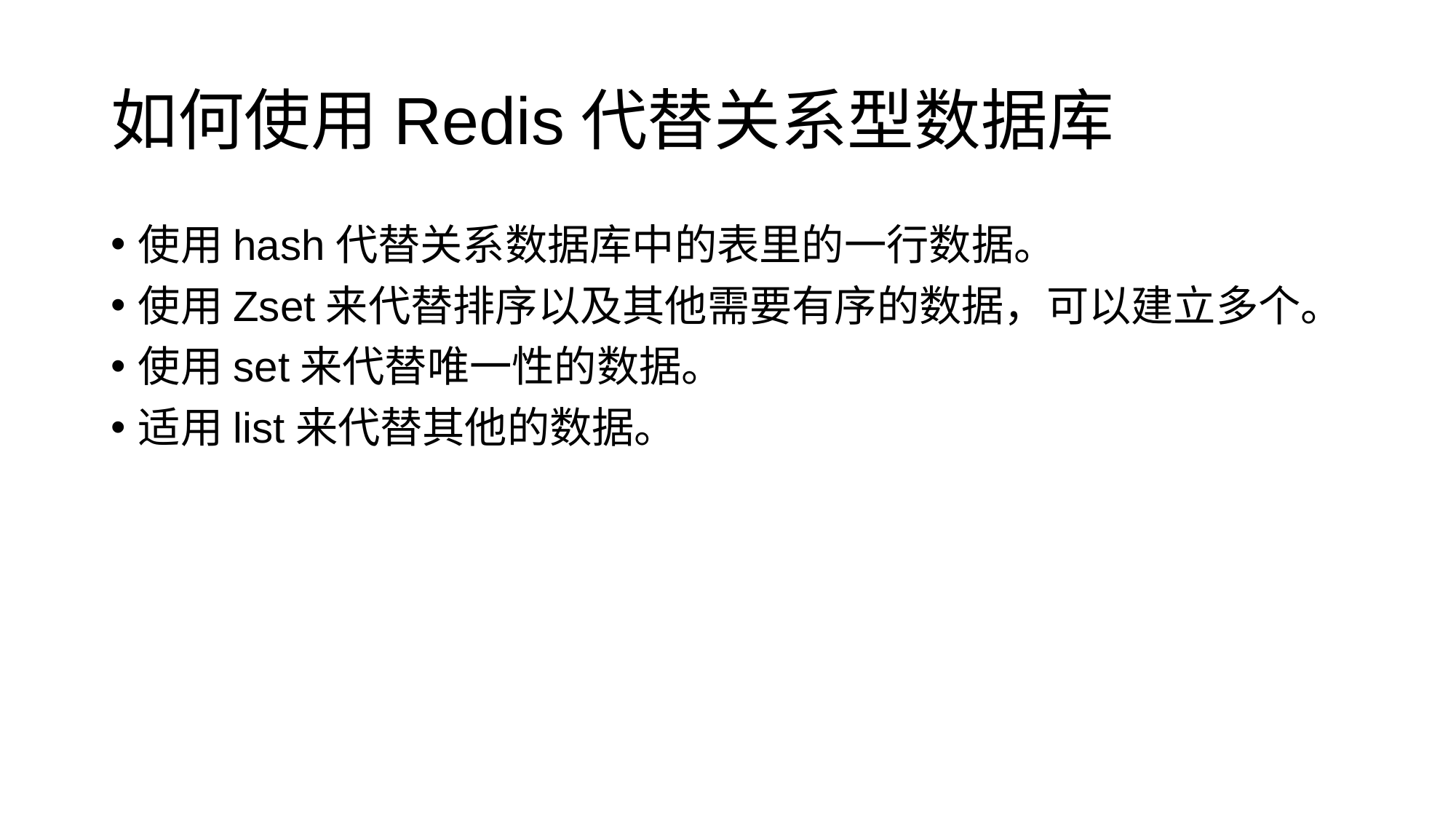

# 如何使用Redis代替关系型数据库
使用hash代替关系数据库中的表里的一行数据。
使用Zset来代替排序以及其他需要有序的数据，可以建立多个。
使用set来代替唯一性的数据。
适用list来代替其他的数据。